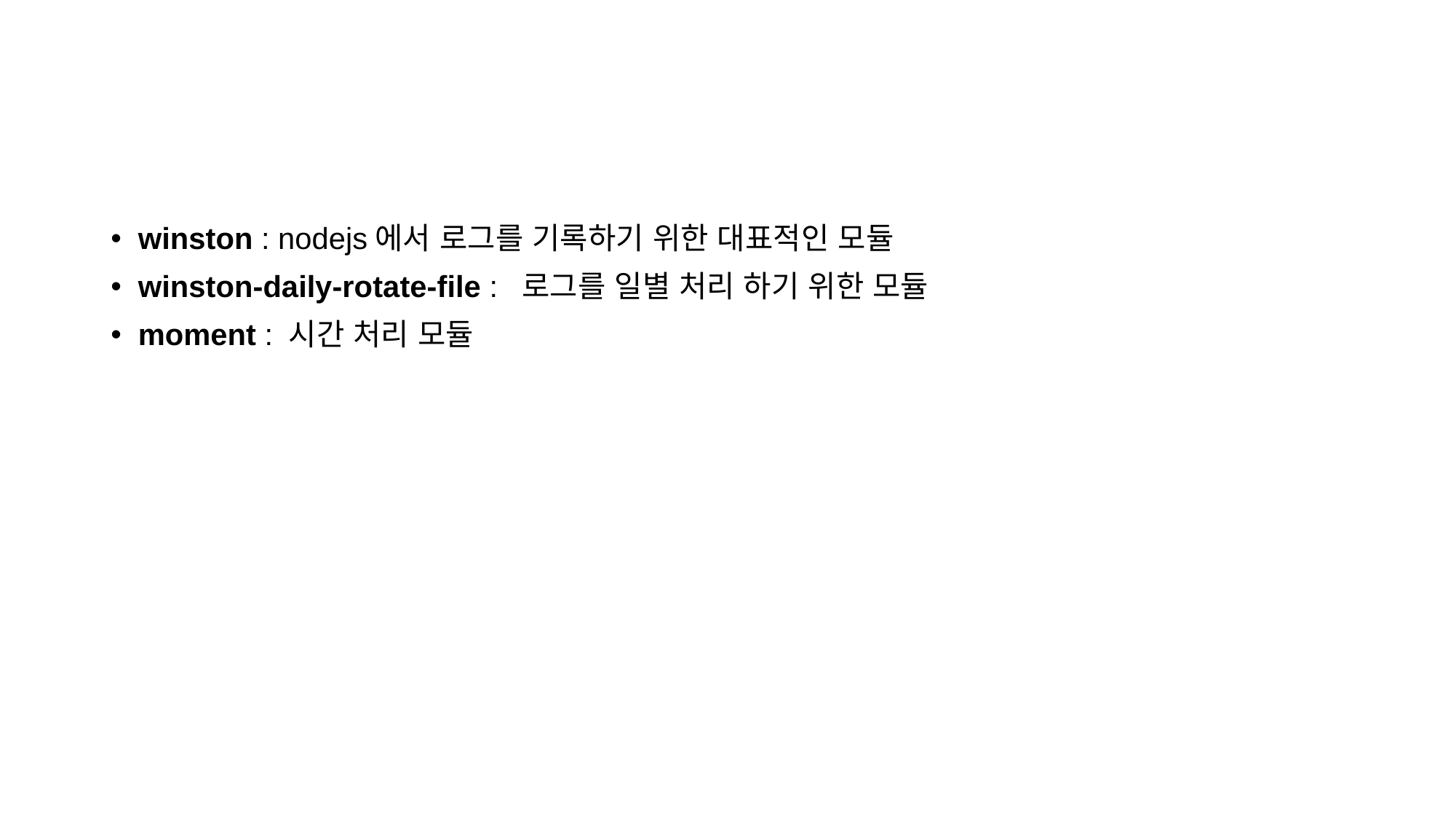

#
winston : nodejs에서 로그를 기록하기 위한 대표적인 모듈
winston-daily-rotate-file :  로그를 일별 처리 하기 위한 모듈
moment : 시간 처리 모듈